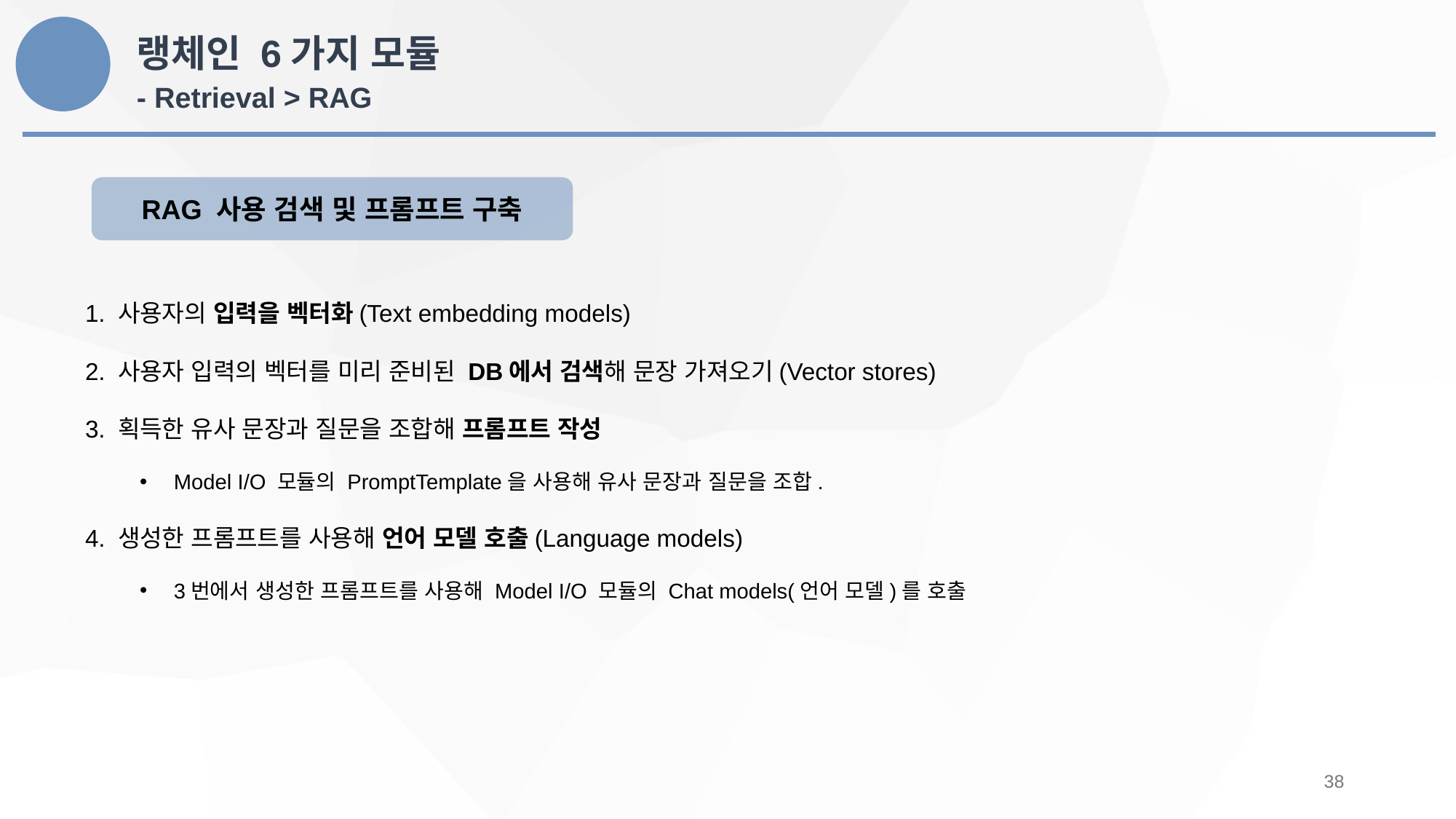

랭체인 6가지 모듈
- Retrieval > RAG
RAG 사용 검색 및 프롬프트 구축
1. 사용자의 입력을 벡터화(Text embedding models)
2. 사용자 입력의 벡터를 미리 준비된 DB에서 검색해 문장 가져오기(Vector stores)
3. 획득한 유사 문장과 질문을 조합해 프롬프트 작성
Model I/O 모듈의 PromptTemplate을 사용해 유사 문장과 질문을 조합.
4. 생성한 프롬프트를 사용해 언어 모델 호출(Language models)
3번에서 생성한 프롬프트를 사용해 Model I/O 모듈의 Chat models(언어 모델)를 호출
38